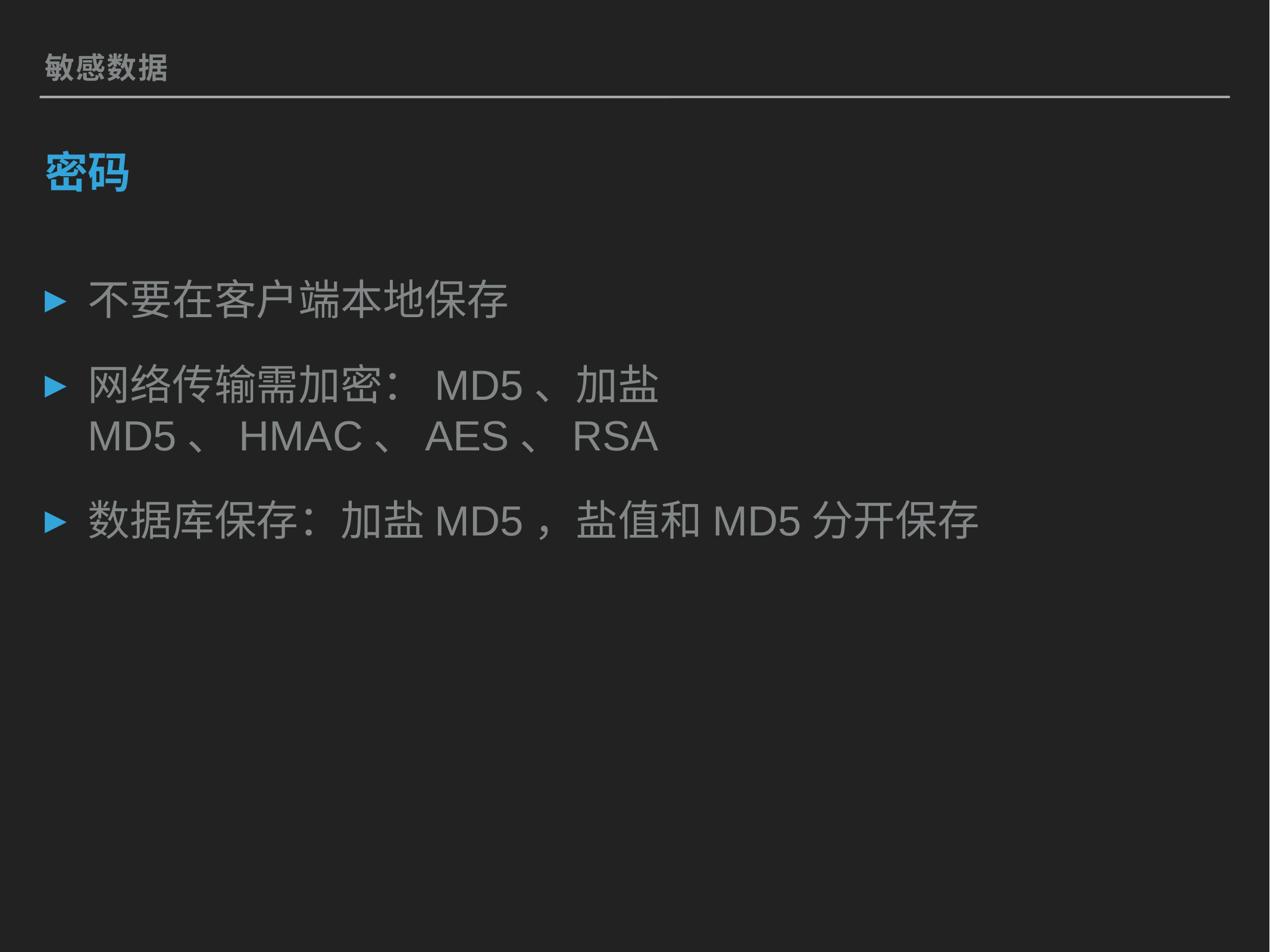

敏感数据
# 密码
不要在客户端本地保存
网络传输需加密：MD5、加盐MD5、HMAC、AES、RSA
数据库保存：加盐MD5，盐值和MD5分开保存